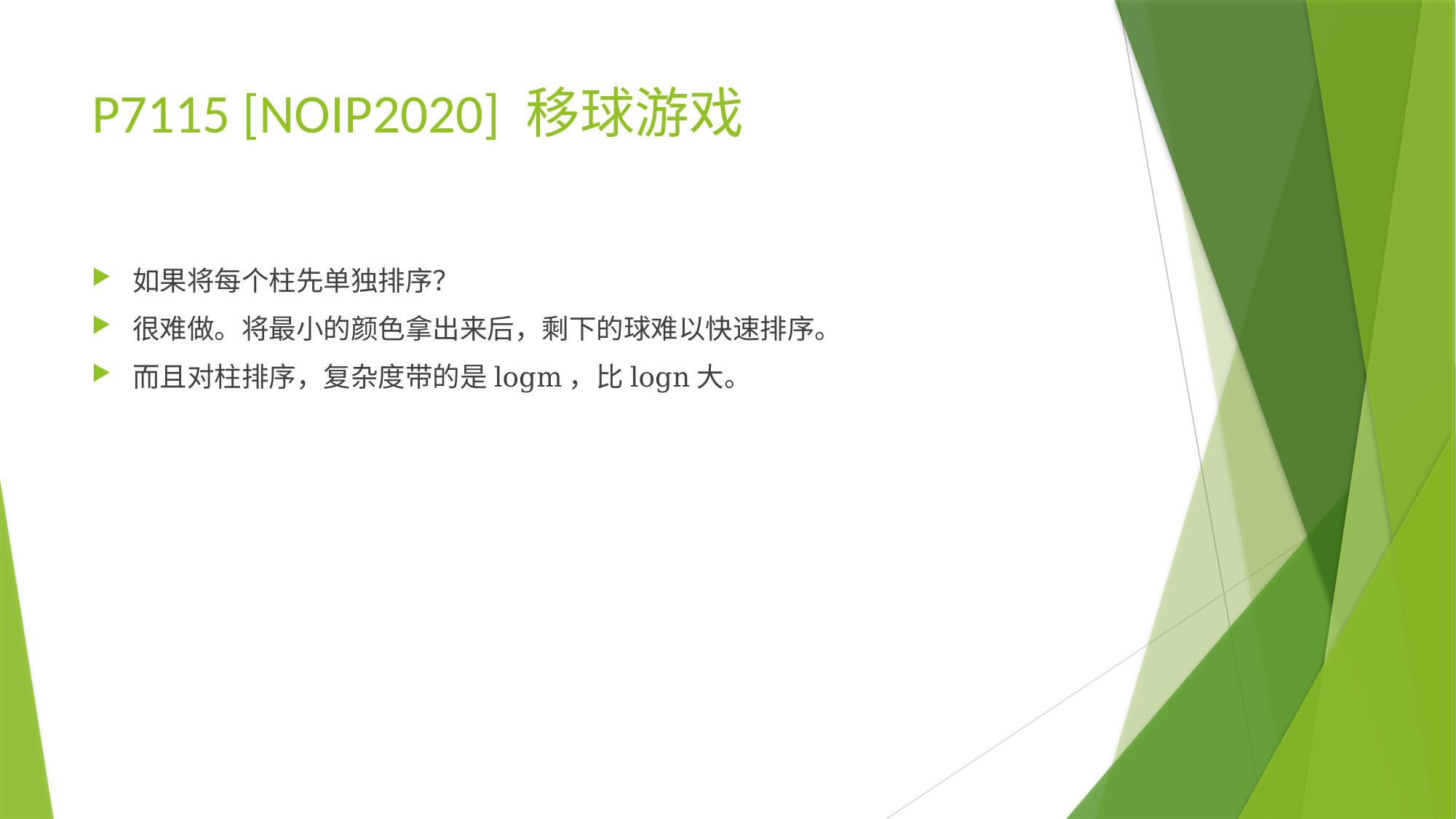

# P7115 [NOIP2020] 移球游戏
如果将每个柱先单独排序？
很难做。将最小的颜色拿出来后，剩下的球难以快速排序。
而且对柱排序，复杂度带的是logm，比logn大。